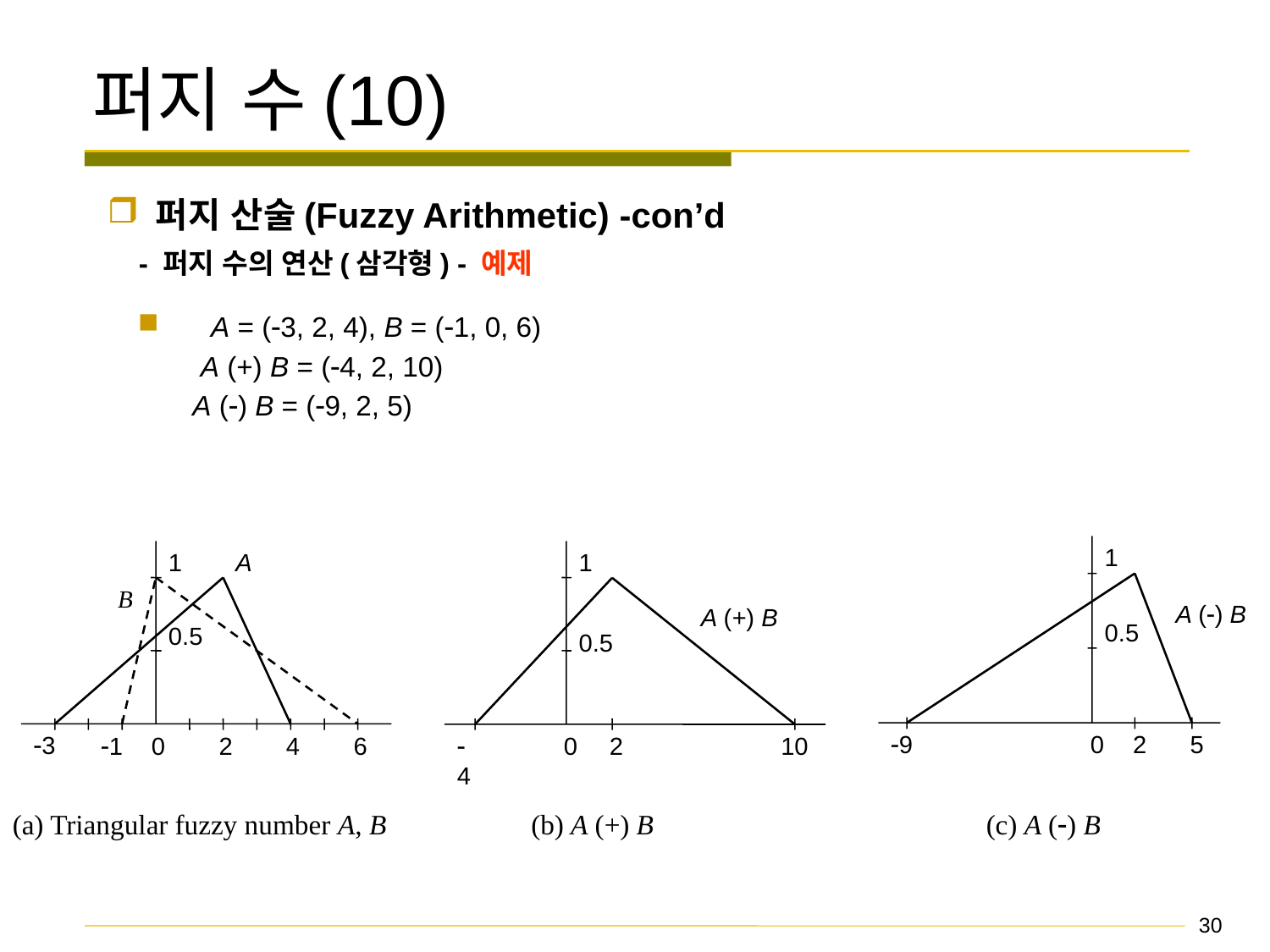

# 퍼지 수(10)
 퍼지 산술(Fuzzy Arithmetic) -con’d
    - 퍼지 수의 연산(삼각형) - 예제
 A = (−3, 2, 4), B = (−1, 0, 6)
        A (+) B = (−4, 2, 10)
       A (−) B = (−9, 2, 5)

1

A (−) B
0.5

−9
0
2
5

1
A
B

0.5

−3

−1
0
2
4
6

1

A (+) B
0.5

−4
0
2
10

(a) Triangular fuzzy number A, B
(b) A (+) B
(c) A (−) B
30